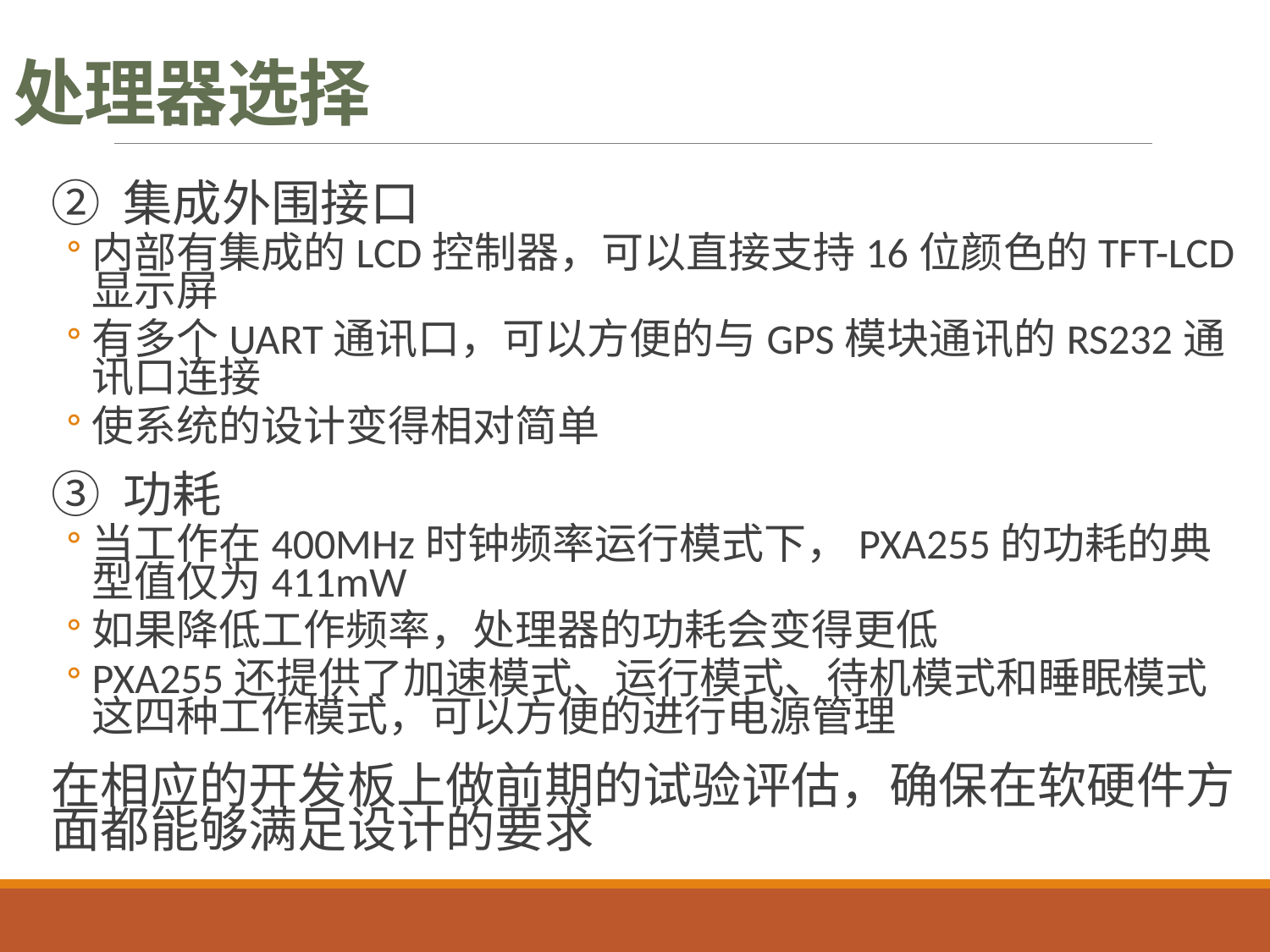

# 处理器选择
② 集成外围接口
内部有集成的LCD控制器，可以直接支持16位颜色的TFT-LCD显示屏
有多个UART通讯口，可以方便的与GPS模块通讯的RS232通讯口连接
使系统的设计变得相对简单
③ 功耗
当工作在400MHz时钟频率运行模式下，PXA255的功耗的典型值仅为411mW
如果降低工作频率，处理器的功耗会变得更低
PXA255还提供了加速模式、运行模式、待机模式和睡眠模式这四种工作模式，可以方便的进行电源管理
在相应的开发板上做前期的试验评估，确保在软硬件方面都能够满足设计的要求